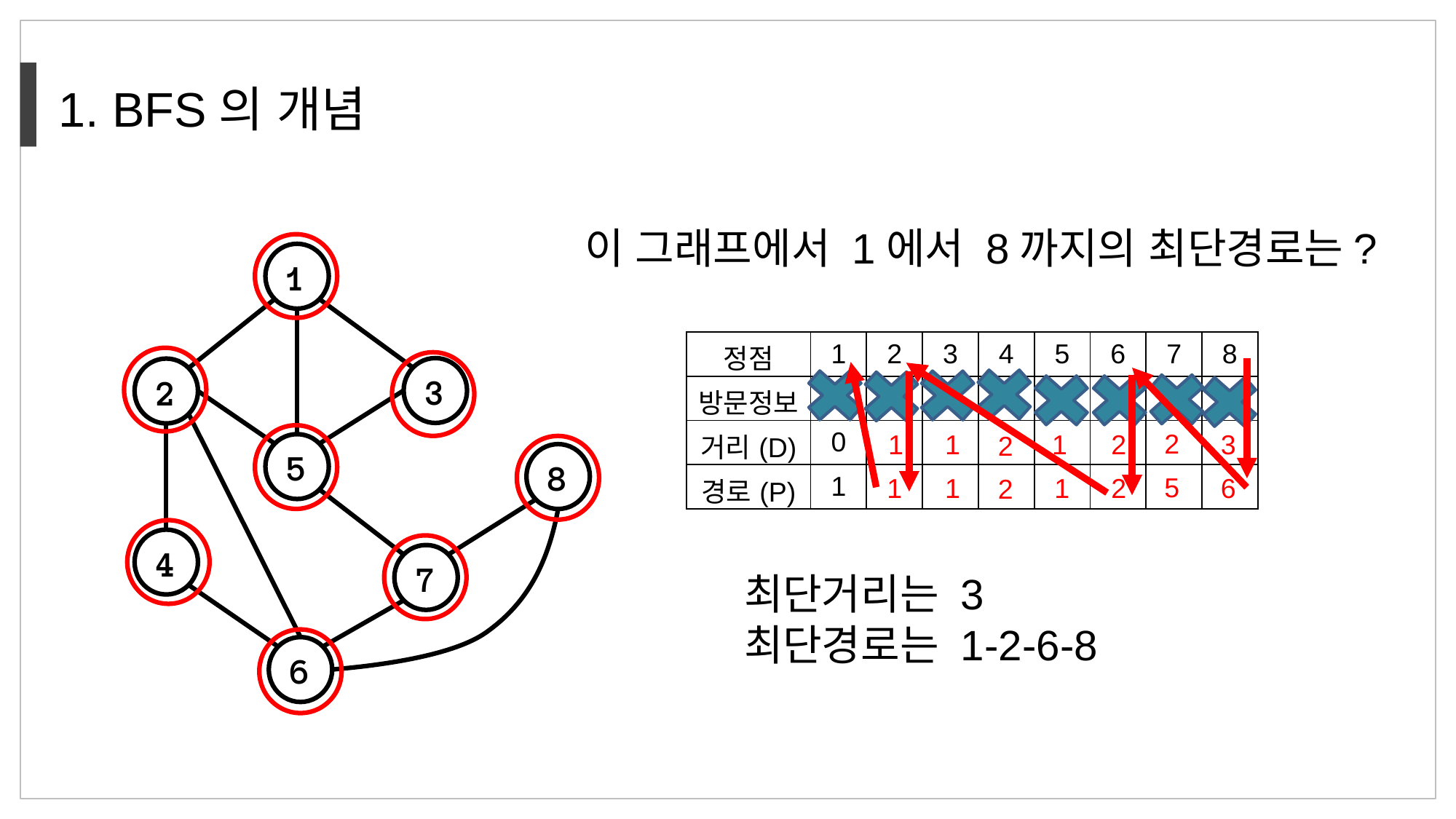

1. BFS의 개념
이 그래프에서 1에서 8까지의 최단경로는?
7

1
3
2
5
8

4
7
6
8
| 정점 | 1 | 2 | 3 | 4 | 5 | 6 | 7 | 8 |
| --- | --- | --- | --- | --- | --- | --- | --- | --- |
| 방문정보 | F | F | F | F | F | F | F | F |
| 거리(D) | 0 |  |  |  |  |  |  |  |
| 경로(P) | 1 |  |  |  |  |  |  |  |

2
5
1
1
1
1
1
1
2
2
3
6
2
2

최단거리는 3
최단경로는 1-2-6-8